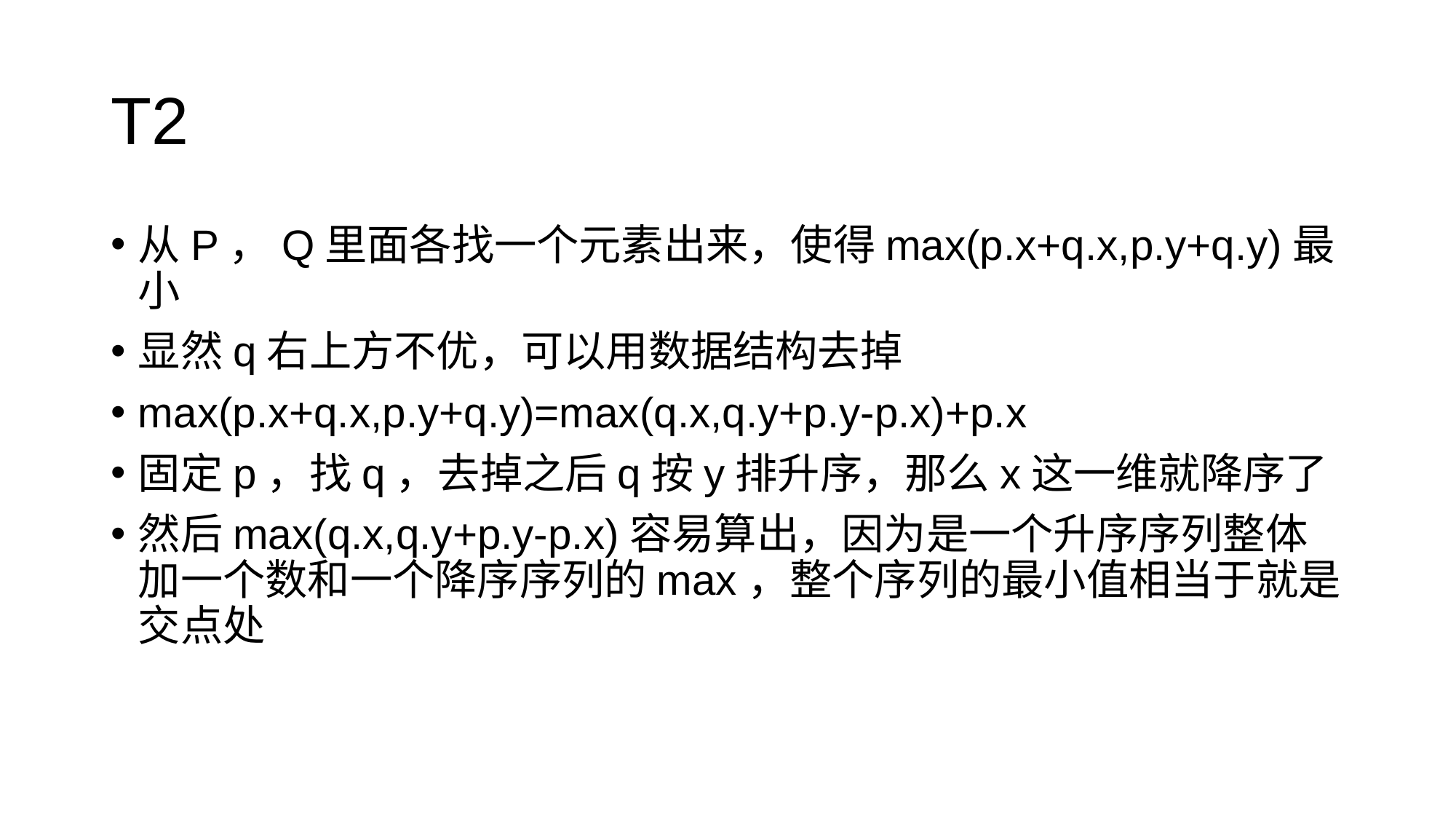

# T2
从P，Q里面各找一个元素出来，使得max(p.x+q.x,p.y+q.y)最小
显然q右上方不优，可以用数据结构去掉
max(p.x+q.x,p.y+q.y)=max(q.x,q.y+p.y-p.x)+p.x
固定p，找q，去掉之后q按y排升序，那么x这一维就降序了
然后max(q.x,q.y+p.y-p.x)容易算出，因为是一个升序序列整体加一个数和一个降序序列的max，整个序列的最小值相当于就是交点处